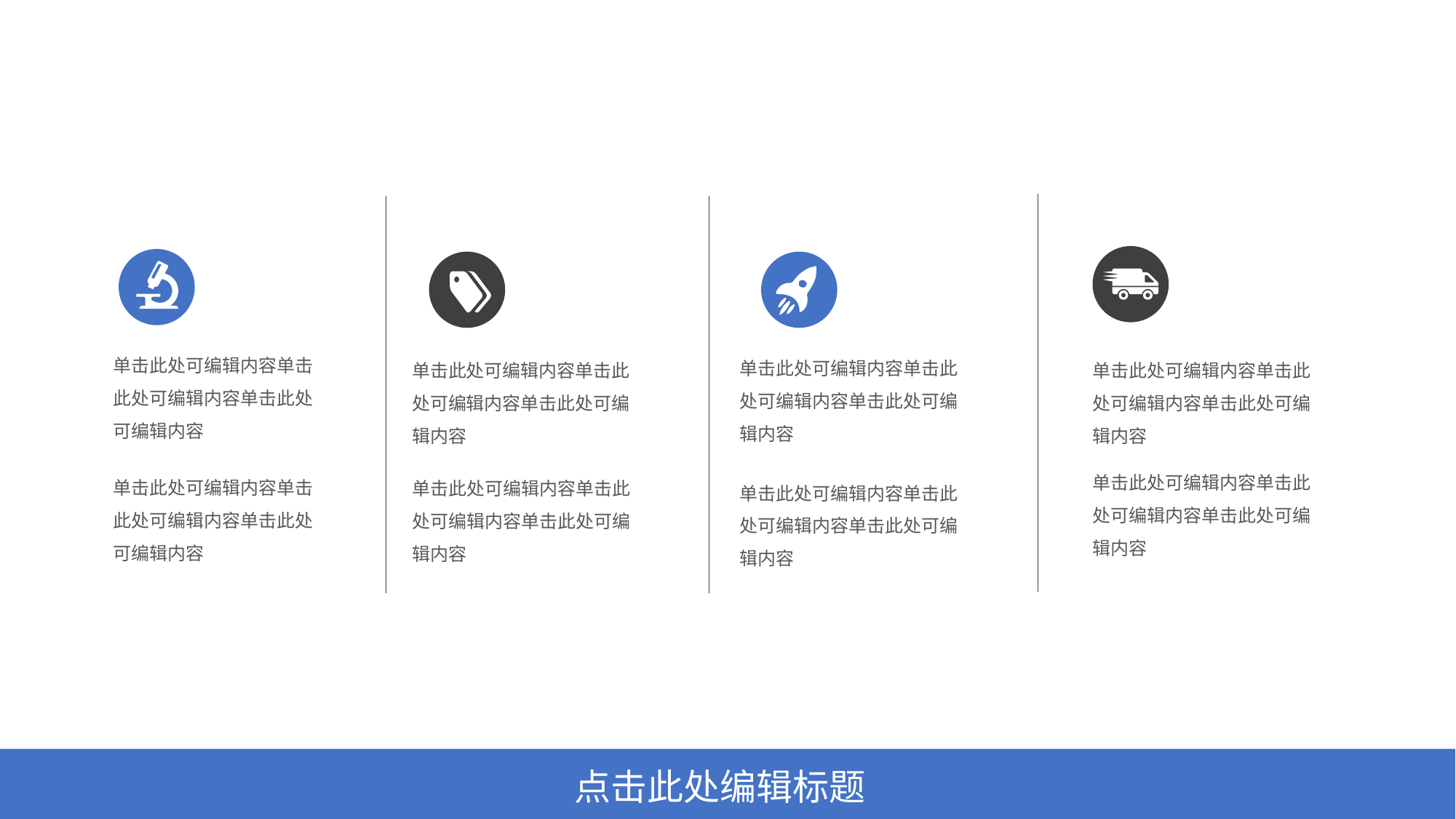

单击此处可编辑内容单击此处可编辑内容单击此处可编辑内容
单击此处可编辑内容单击此处可编辑内容单击此处可编辑内容
单击此处可编辑内容单击此处可编辑内容单击此处可编辑内容
单击此处可编辑内容单击此处可编辑内容单击此处可编辑内容
单击此处可编辑内容单击此处可编辑内容单击此处可编辑内容
单击此处可编辑内容单击此处可编辑内容单击此处可编辑内容
单击此处可编辑内容单击此处可编辑内容单击此处可编辑内容
单击此处可编辑内容单击此处可编辑内容单击此处可编辑内容

点击此处编辑标题